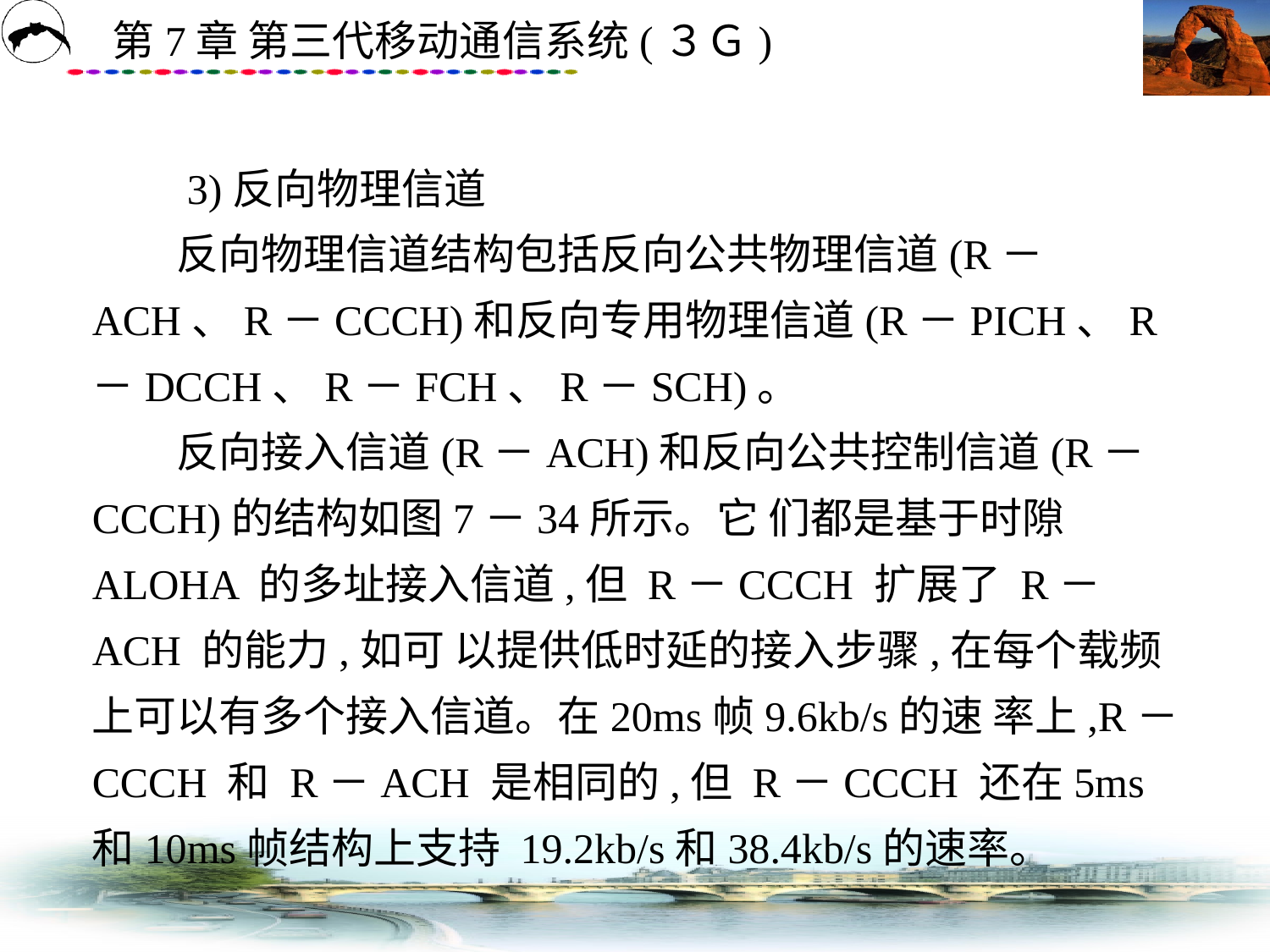

# 3)反向物理信道 　　反向物理信道结构包括反向公共物理信道(R－ ACH、R－CCCH)和反向专用物理信道(R－PICH、R－DCCH、R－FCH、R－SCH)。 　　反向接入信道(R－ACH)和反向公共控制信道(R－CCCH)的结构如图7－34所示。它 们都是基于时隙 ALOHA 的多址接入信道,但 R－CCCH 扩展了 R－ACH 的能力,如可 以提供低时延的接入步骤,在每个载频上可以有多个接入信道。在20ms帧9.6kb/s的速 率上,R－CCCH 和 R－ACH 是相同的,但 R－CCCH 还在5ms和10ms帧结构上支持 19.2kb/s和38.4kb/s的速率。